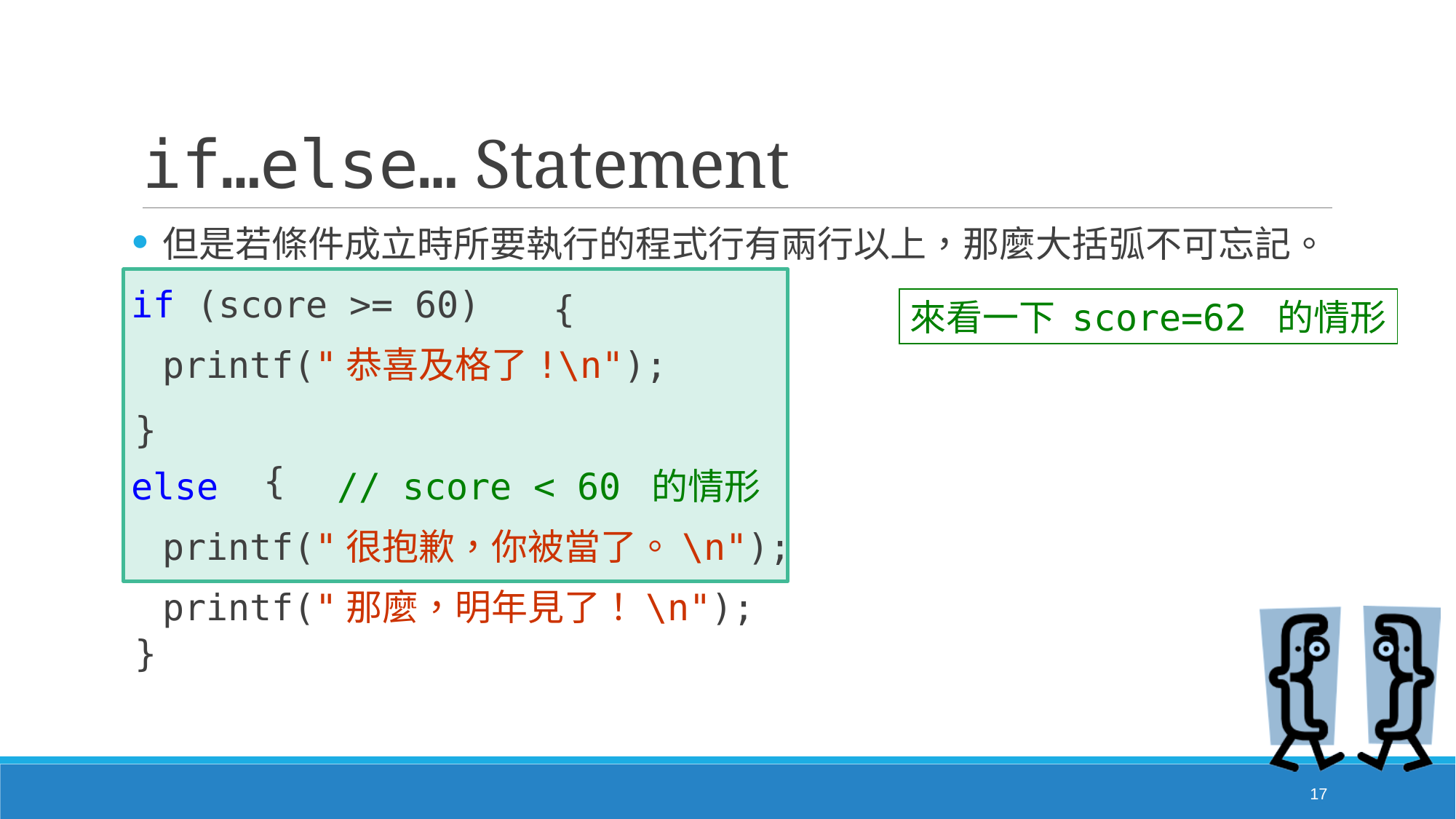

# if…else… Statement
但是若條件成立時所要執行的程式行有兩行以上，那麼大括弧不可忘記。
if (score >= 60)
	printf("恭喜及格了!\n");

else	   // score < 60 的情形
	printf("很抱歉，你被當了。\n");
	printf("那麼，明年見了！\n");

{
來看一下 score=62 的情形
}
{
}
17